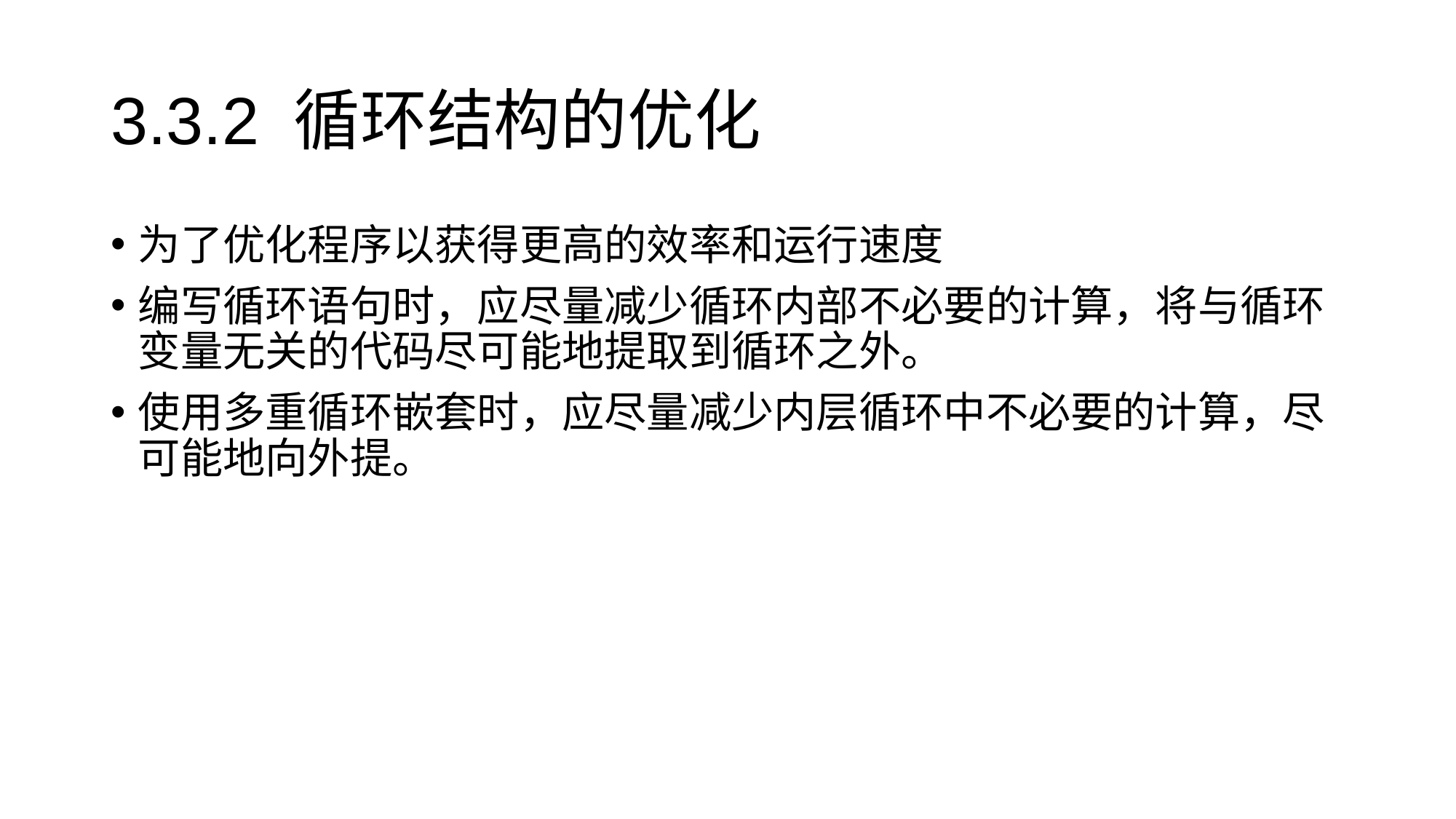

# 3.3.2 循环结构的优化
为了优化程序以获得更高的效率和运行速度
编写循环语句时，应尽量减少循环内部不必要的计算，将与循环变量无关的代码尽可能地提取到循环之外。
使用多重循环嵌套时，应尽量减少内层循环中不必要的计算，尽可能地向外提。